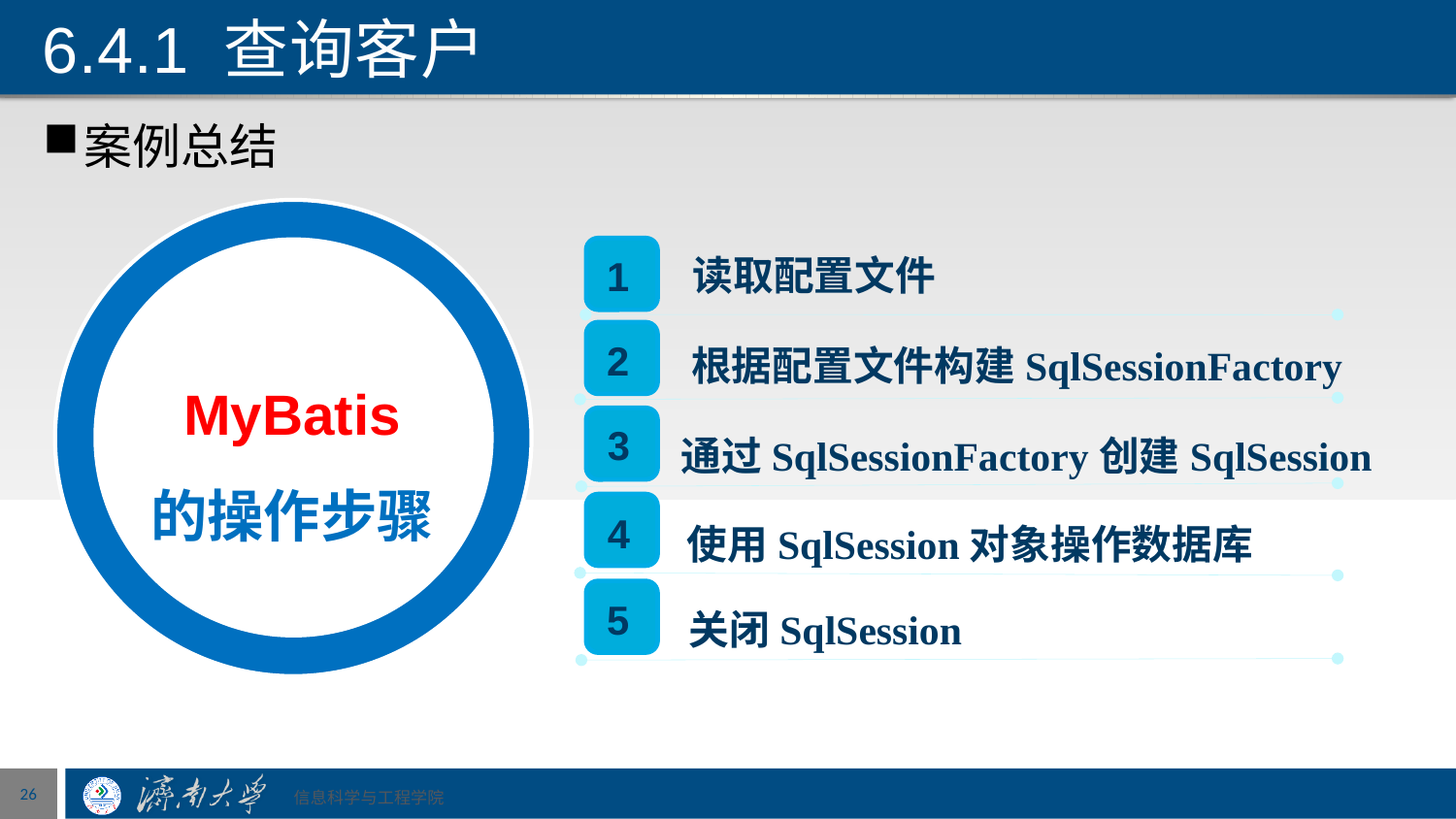

# 6.4.1 查询客户
案例总结

MyBatis
的操作步骤

读取配置文件
1

2
根据配置文件构建SqlSessionFactory

3
通过SqlSessionFactory创建SqlSession

4
使用SqlSession对象操作数据库

5
关闭SqlSession